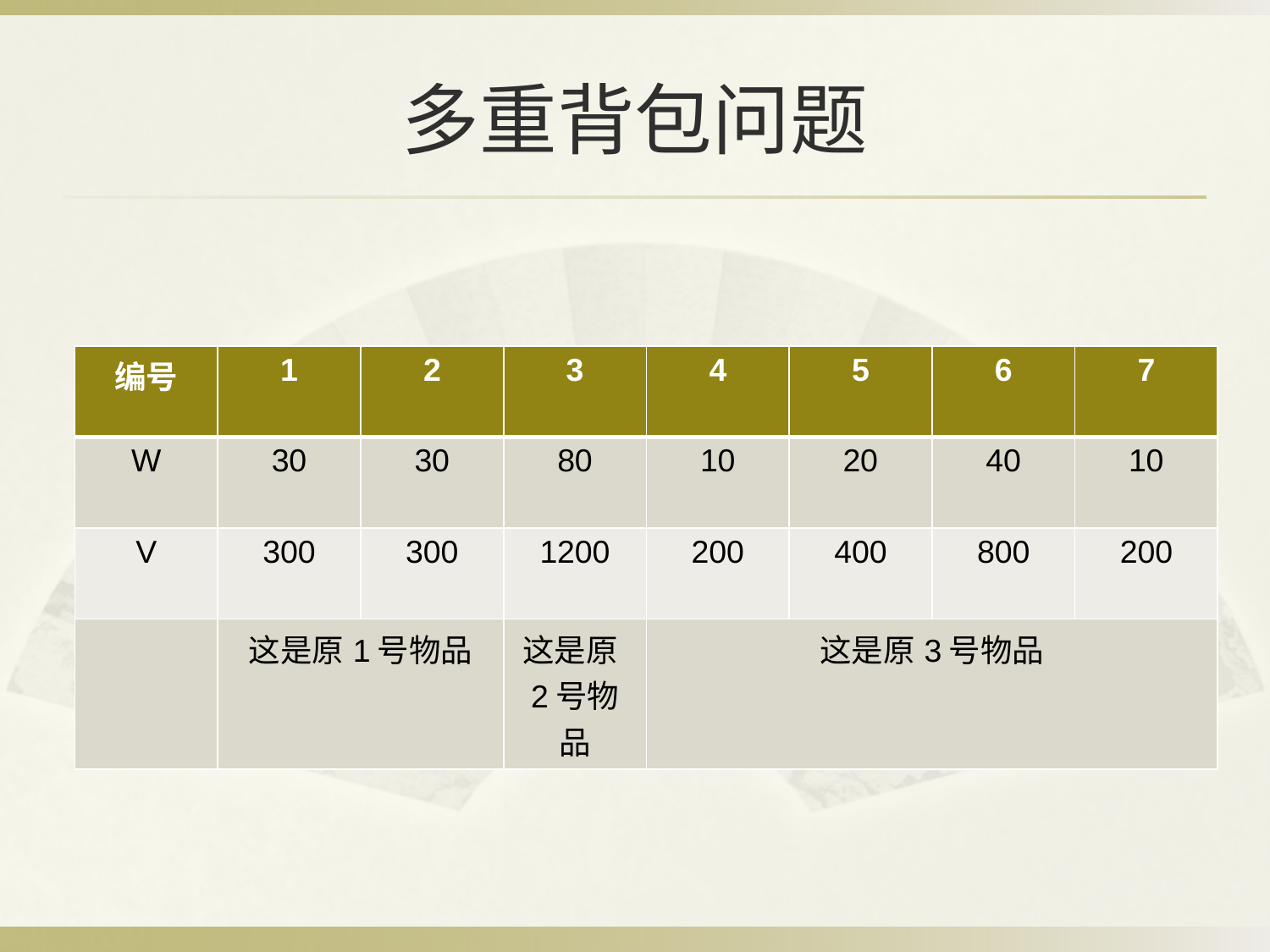

# 多重背包问题
| 编号 | 1 | 2 | 3 | 4 | 5 | 6 | 7 |
| --- | --- | --- | --- | --- | --- | --- | --- |
| W | 30 | 30 | 80 | 10 | 20 | 40 | 10 |
| V | 300 | 300 | 1200 | 200 | 400 | 800 | 200 |
|  | 这是原1号物品 |  | 这是原2号物品 | 这是原3号物品 |  |  |  |